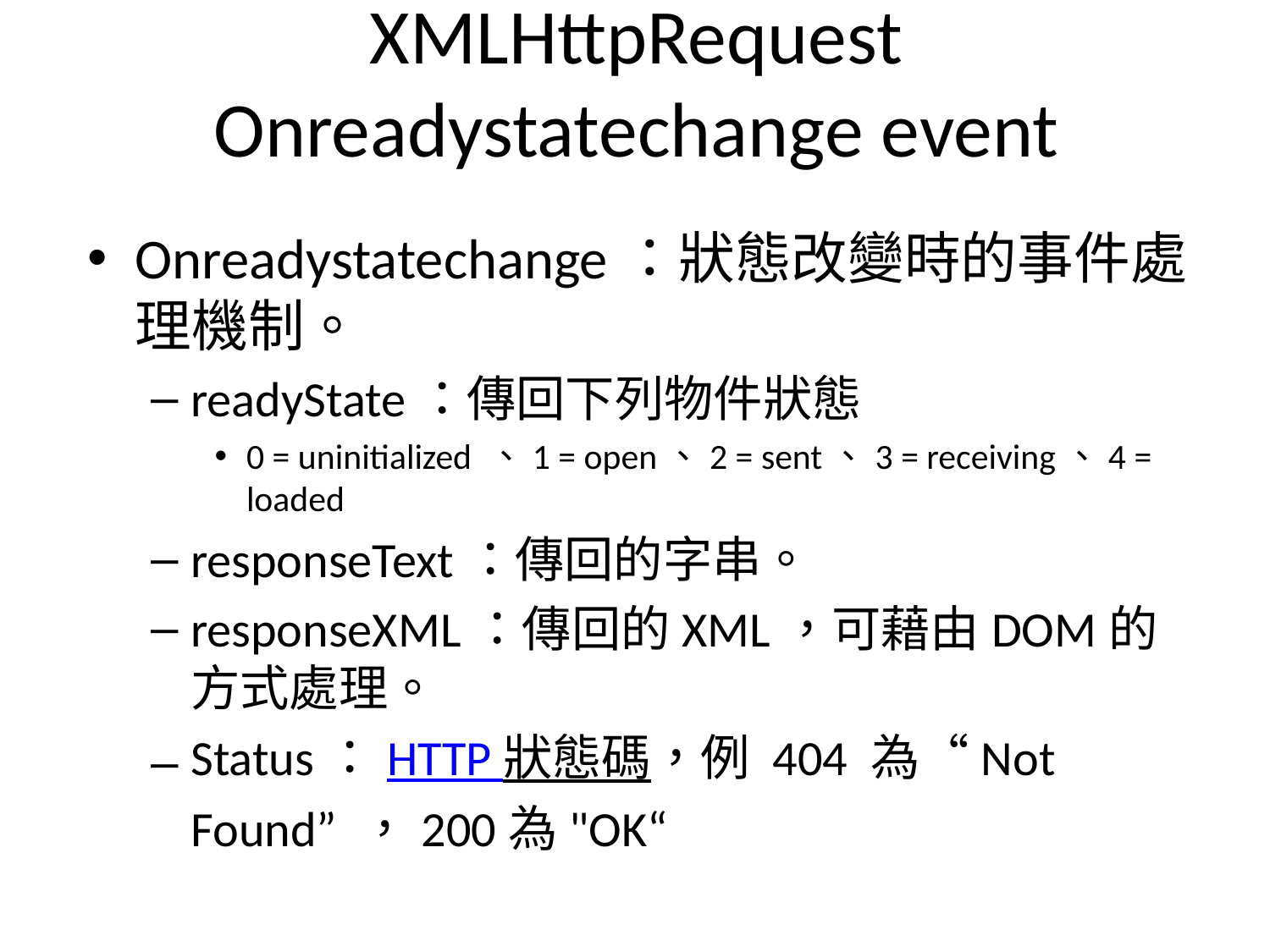

# XMLHttpRequest Onreadystatechange event
Onreadystatechange：狀態改變時的事件處理機制。
readyState：傳回下列物件狀態
0 = uninitialized 、1 = open、2 = sent、3 = receiving、4 = loaded
responseText：傳回的字串。
responseXML：傳回的XML，可藉由DOM的方式處理。
Status：HTTP 狀態碼，例 404 為“Not Found” ，200為"OK“